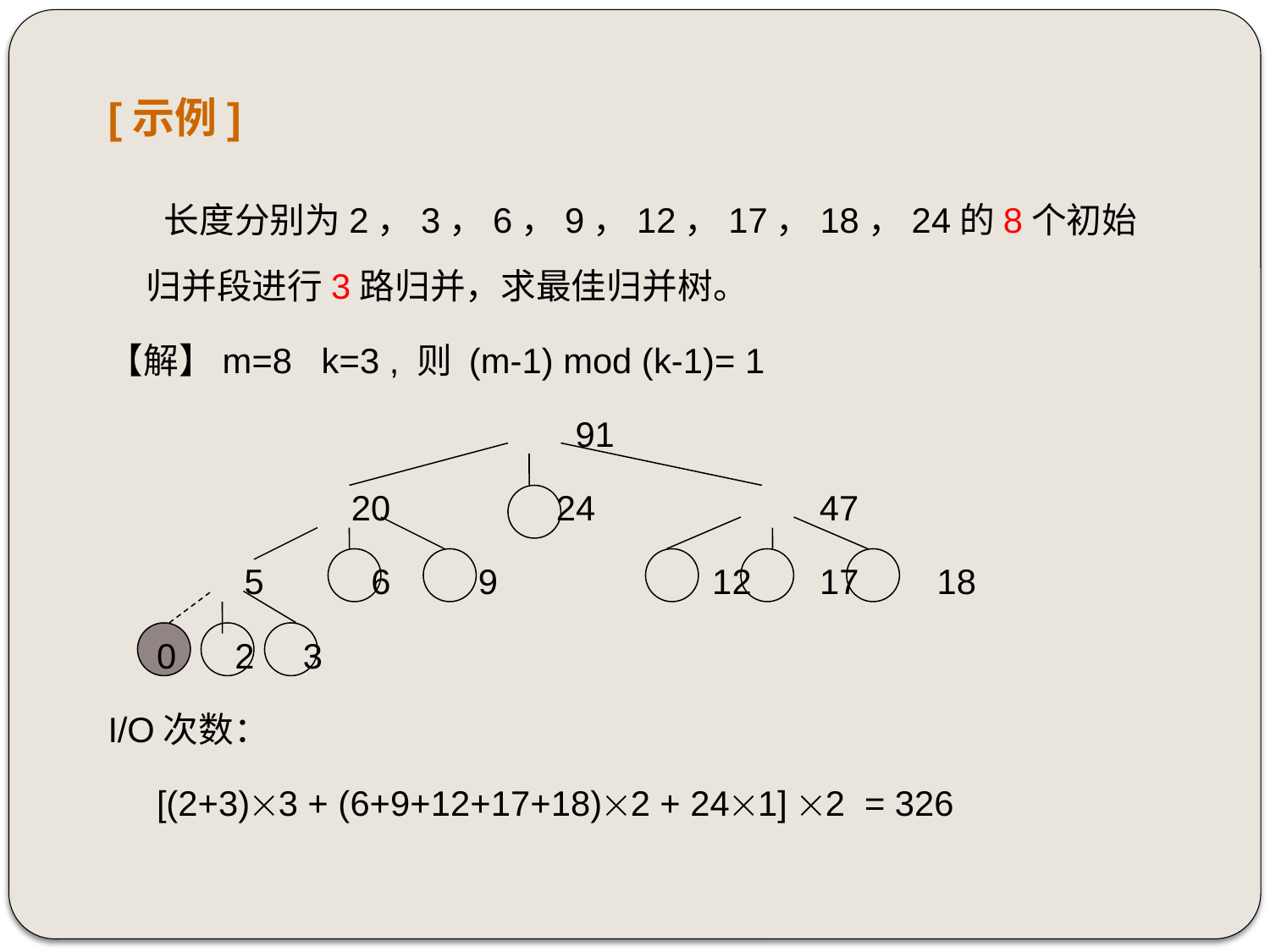

# [示例]
    长度分别为2，3，6，9，12，17，18，24的8个初始归并段进行3路归并，求最佳归并树。
【解】m=8   k=3 , 则 (m-1) mod (k-1)= 1
                                                91
                         20                 24                       47
              5           6         9                      12       17        18
     0      2     3
I/O次数：
     [(2+3)×3 + (6+9+12+17+18)×2 + 24×1] ×2  = 326